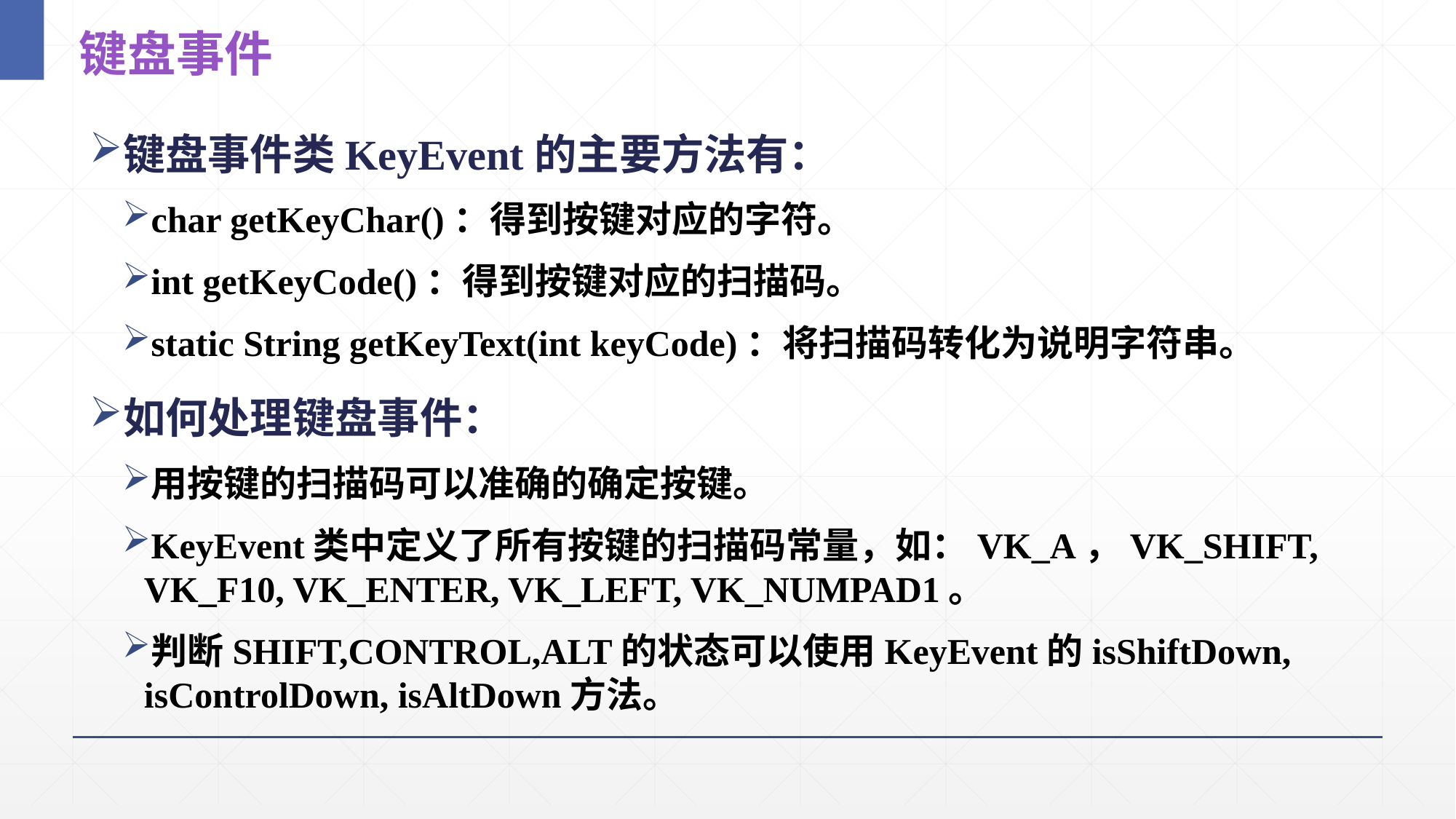

# 键盘事件
键盘事件类KeyEvent的主要方法有：
char getKeyChar()：得到按键对应的字符。
int getKeyCode()：得到按键对应的扫描码。
static String getKeyText(int keyCode)：将扫描码转化为说明字符串。
如何处理键盘事件：
用按键的扫描码可以准确的确定按键。
KeyEvent类中定义了所有按键的扫描码常量，如：VK_A，VK_SHIFT, VK_F10, VK_ENTER, VK_LEFT, VK_NUMPAD1。
判断SHIFT,CONTROL,ALT的状态可以使用KeyEvent的isShiftDown, isControlDown, isAltDown方法。